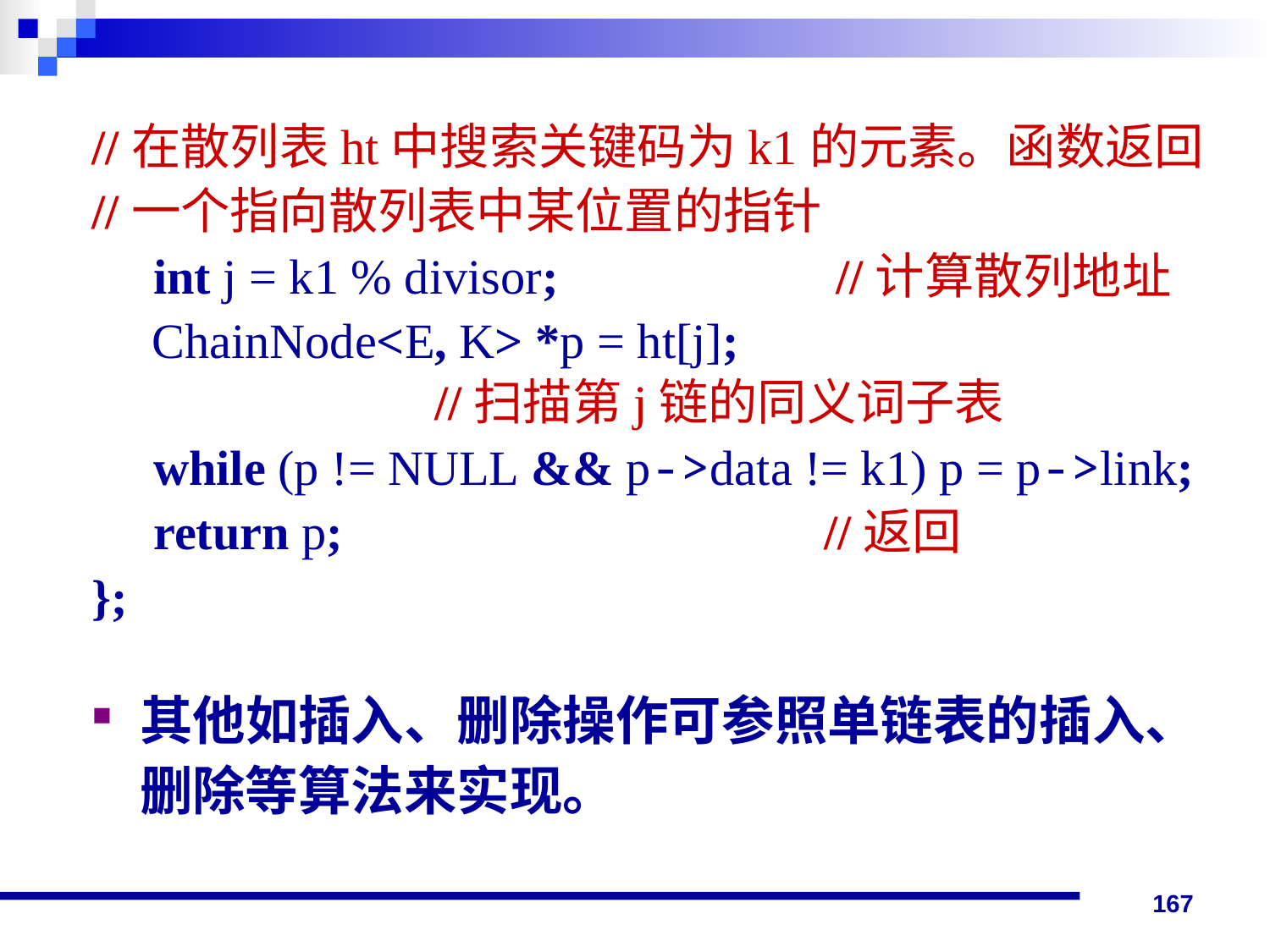

//在散列表ht中搜索关键码为k1的元素。函数返回
//一个指向散列表中某位置的指针
     int j = k1 % divisor;		     //计算散列地址
	 ChainNode<E, K> *p = ht[j];				                             //扫描第j链的同义词子表
     while (p != NULL && p->data != k1) p = p->link;
     return p;				    //返回
};

其他如插入、删除操作可参照单链表的插入、删除等算法来实现。
167